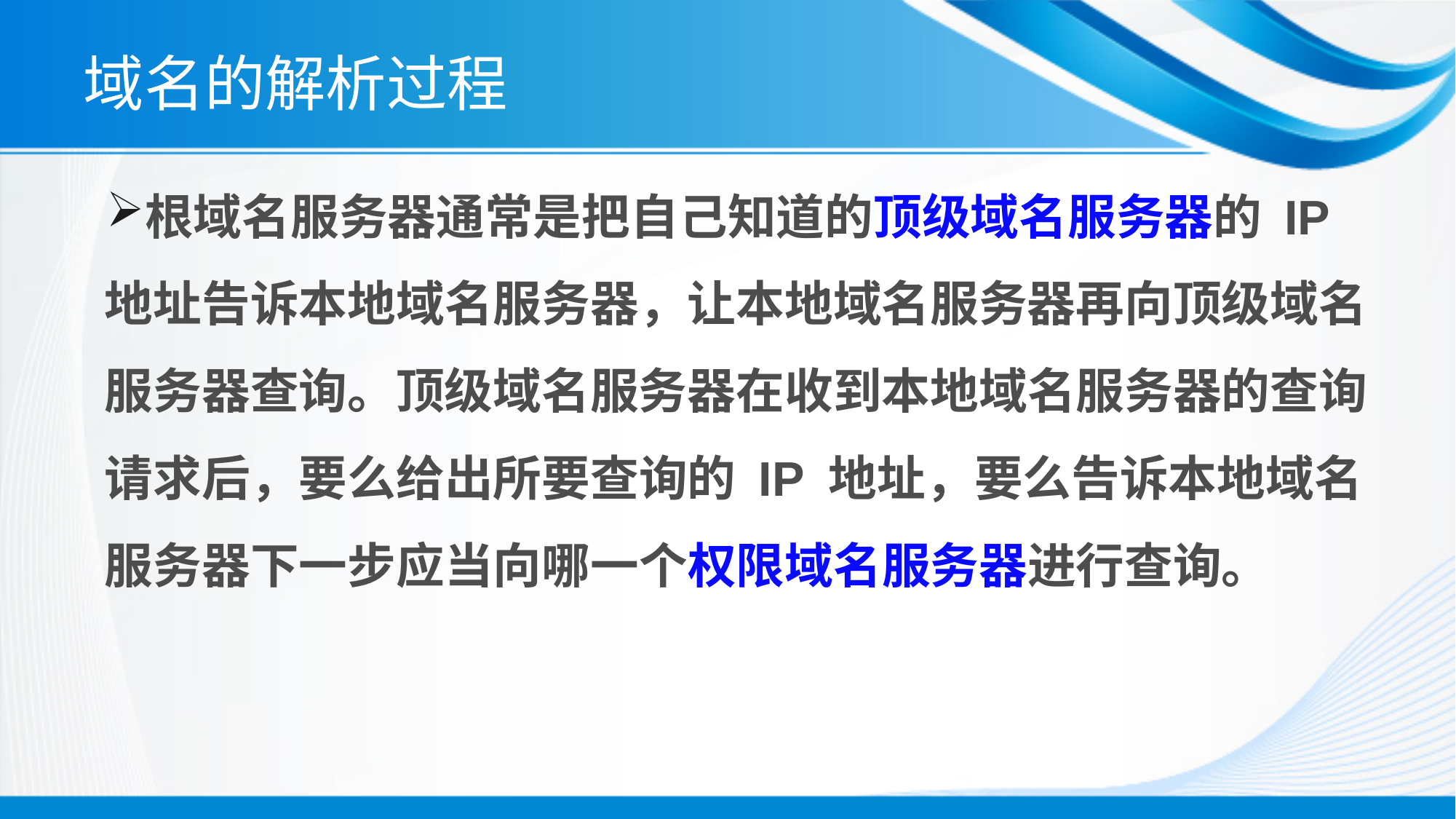

# 域名的解析过程
根域名服务器通常是把自己知道的顶级域名服务器的 IP 地址告诉本地域名服务器，让本地域名服务器再向顶级域名服务器查询。顶级域名服务器在收到本地域名服务器的查询请求后，要么给出所要查询的 IP 地址，要么告诉本地域名服务器下一步应当向哪一个权限域名服务器进行查询。